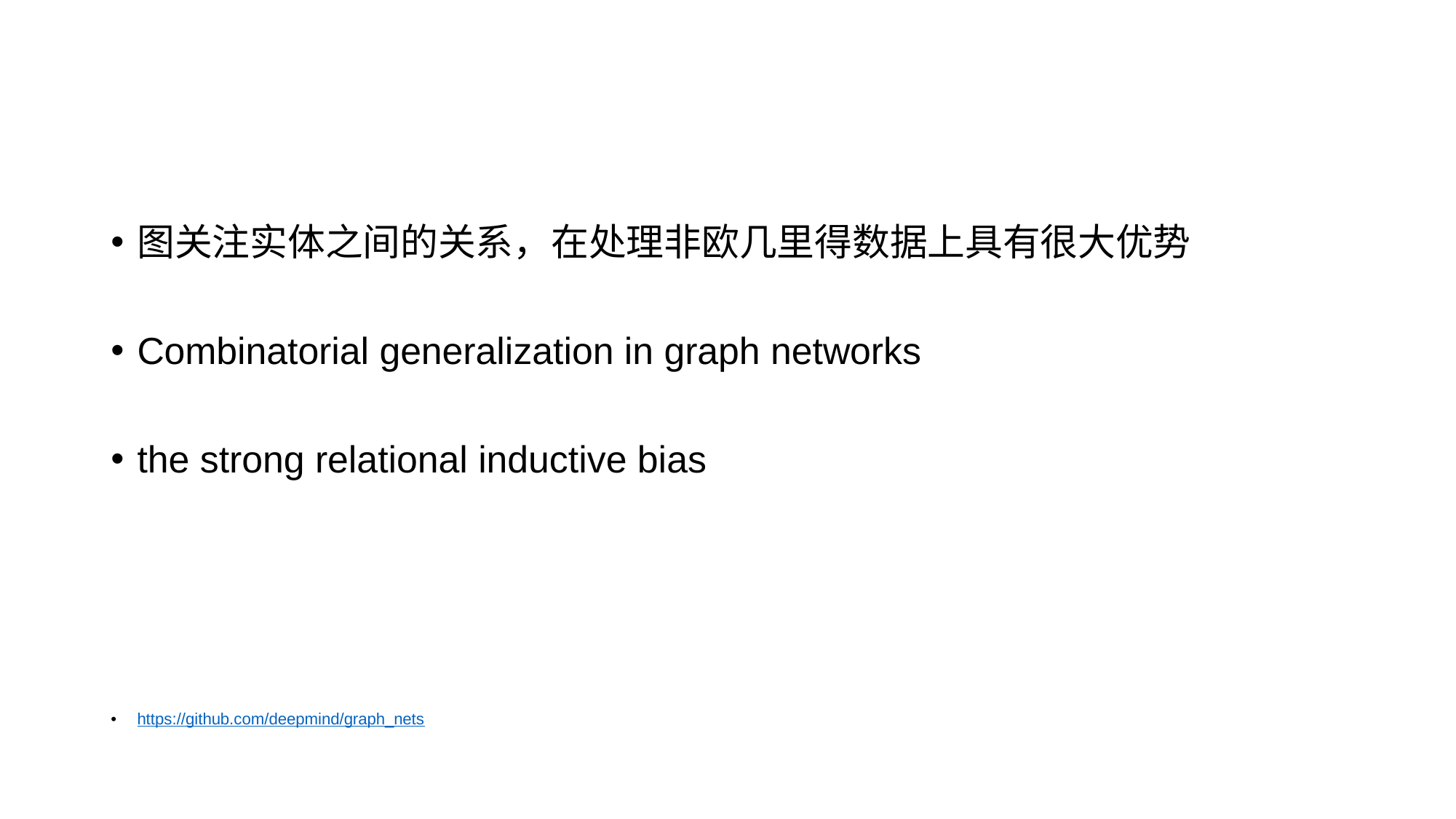

#
图关注实体之间的关系，在处理非欧几里得数据上具有很大优势

Combinatorial generalization in graph networks

the strong relational inductive bias

https://github.com/deepmind/graph_nets